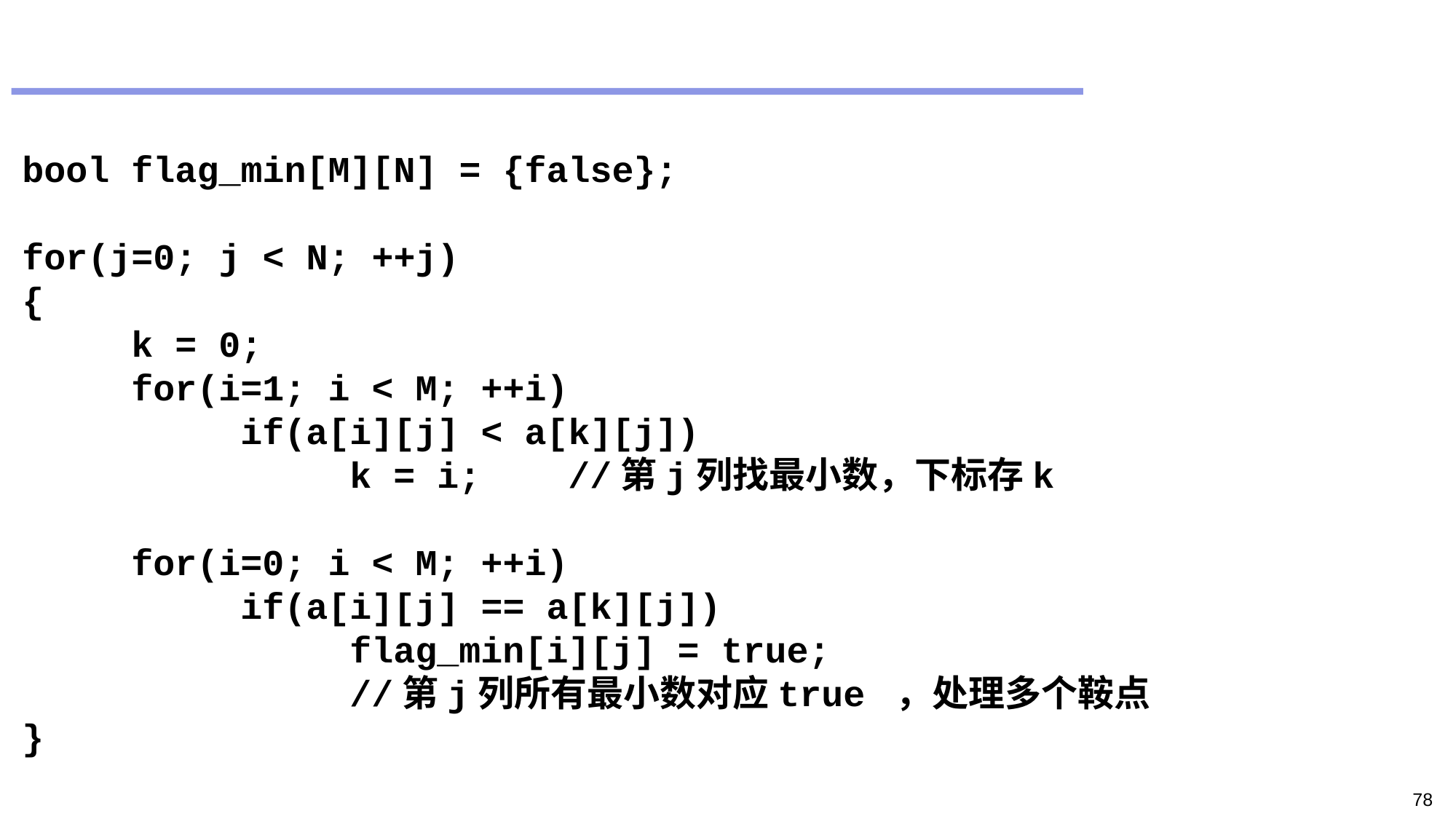

#

bool flag_min[M][N] = {false};

for(j=0; j < N; ++j)
{
	k = 0;
	for(i=1; i < M; ++i)
		if(a[i][j] < a[k][j])
			k = i; 	//第j列找最小数，下标存k

	for(i=0; i < M; ++i)
		if(a[i][j] == a[k][j])
			flag_min[i][j] = true;
			//第j列所有最小数对应true ，处理多个鞍点
}
78